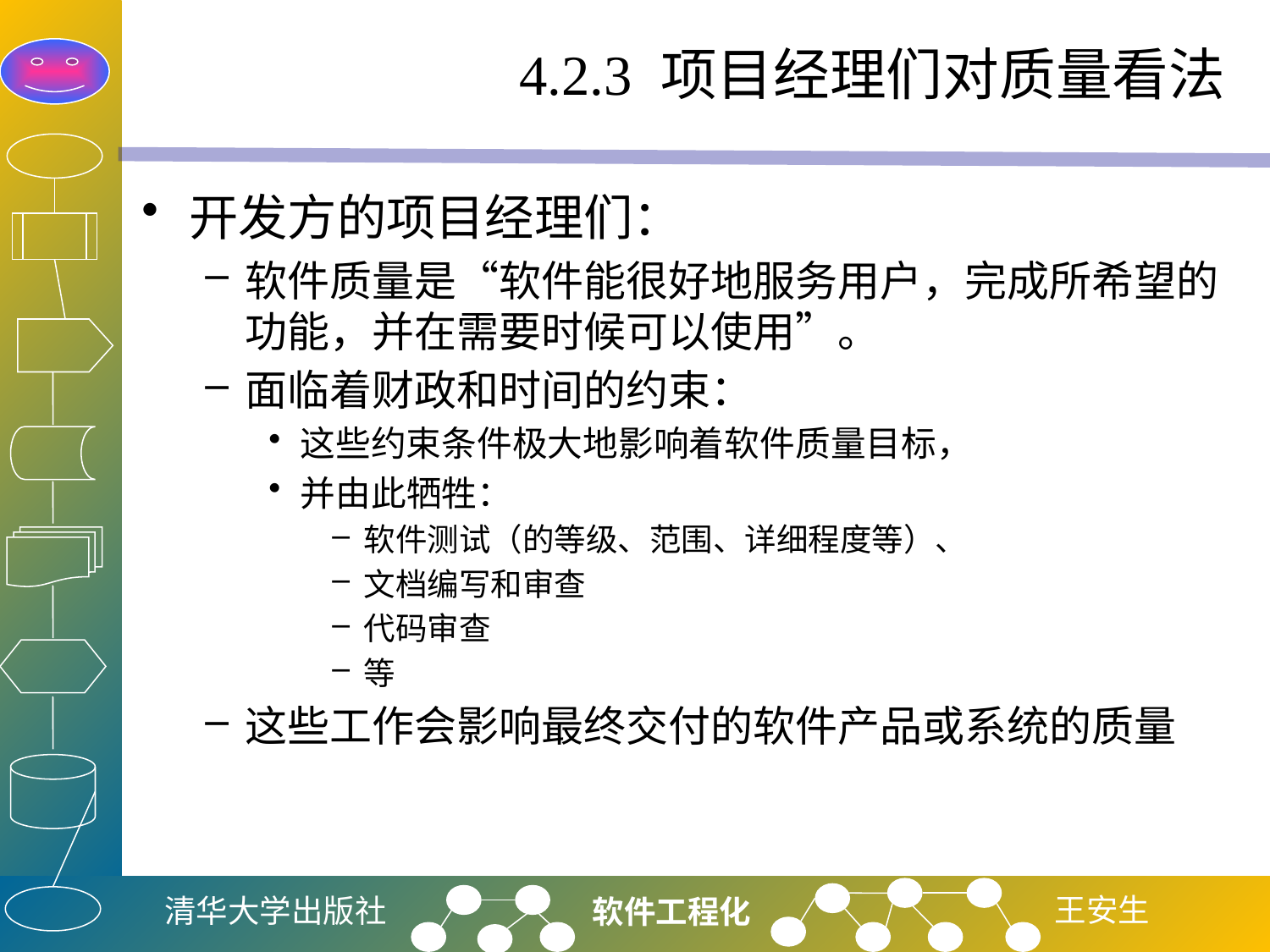

# 4.2.3 项目经理们对质量看法
开发方的项目经理们：
软件质量是“软件能很好地服务用户，完成所希望的功能，并在需要时候可以使用”。
面临着财政和时间的约束：
这些约束条件极大地影响着软件质量目标，
并由此牺牲：
软件测试（的等级、范围、详细程度等）、
文档编写和审查
代码审查
等
这些工作会影响最终交付的软件产品或系统的质量